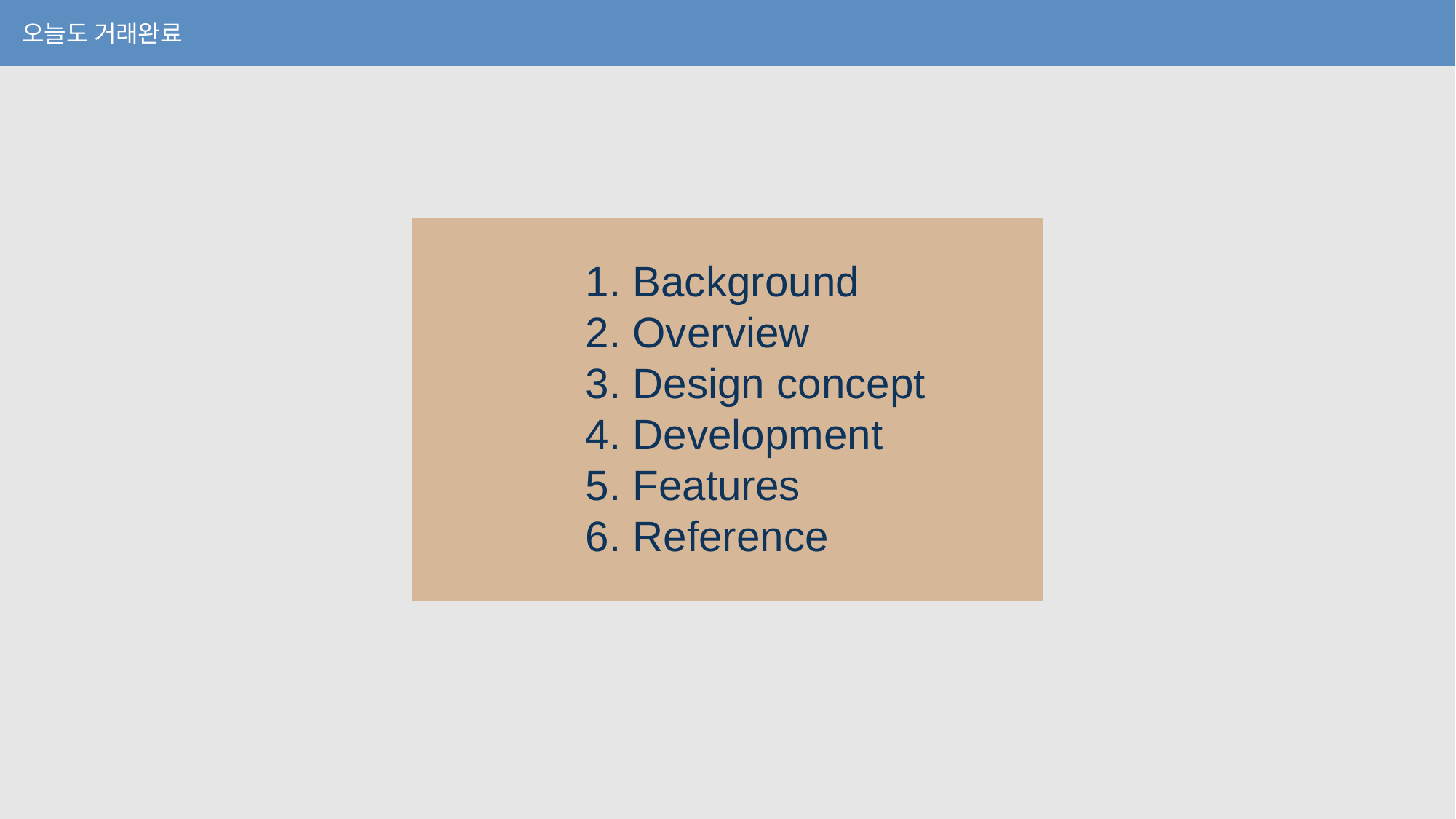

팀명을 입력하세요
 오늘도 거래완료

1. Background
2. Overview
3. Design concept
4. Development
5. Features
6. Reference